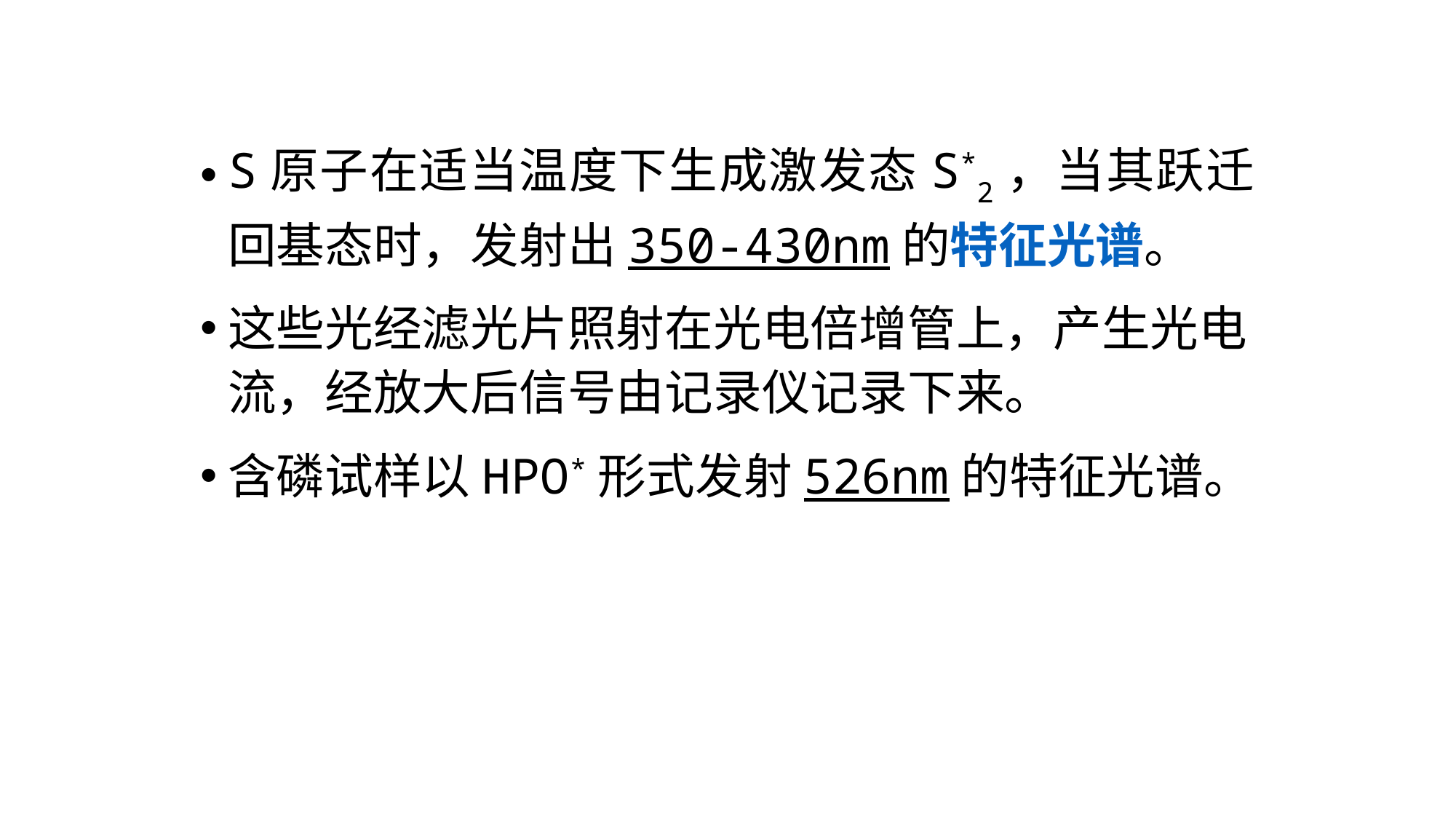

S原子在适当温度下生成激发态S*2，当其跃迁回基态时，发射出350-430nm的特征光谱。
这些光经滤光片照射在光电倍增管上，产生光电流，经放大后信号由记录仪记录下来。
含磷试样以HPO*形式发射526nm的特征光谱。